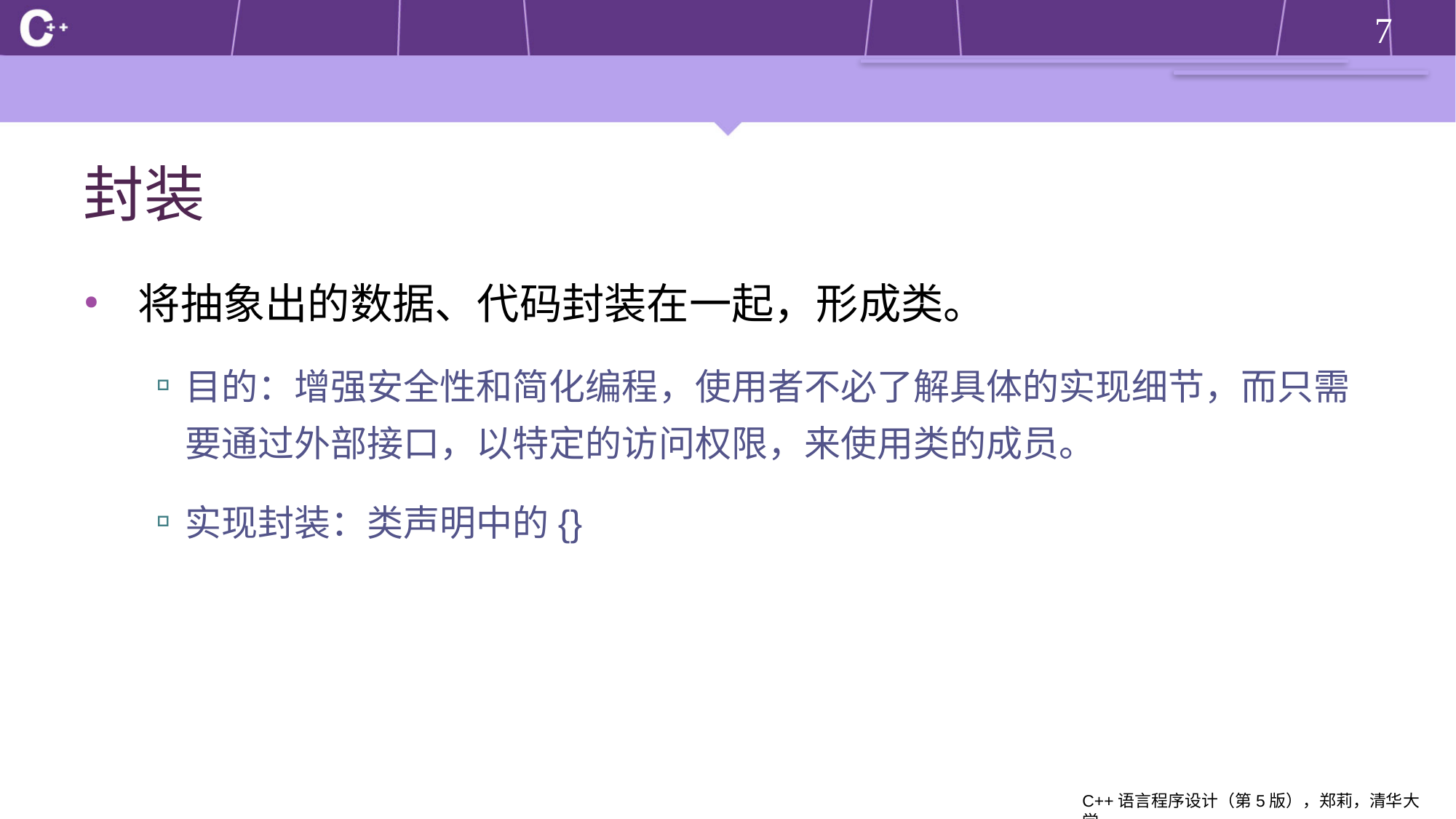

# 封装
将抽象出的数据、代码封装在一起，形成类。
目的：增强安全性和简化编程，使用者不必了解具体的实现细节，而只需要通过外部接口，以特定的访问权限，来使用类的成员。
实现封装：类声明中的{}